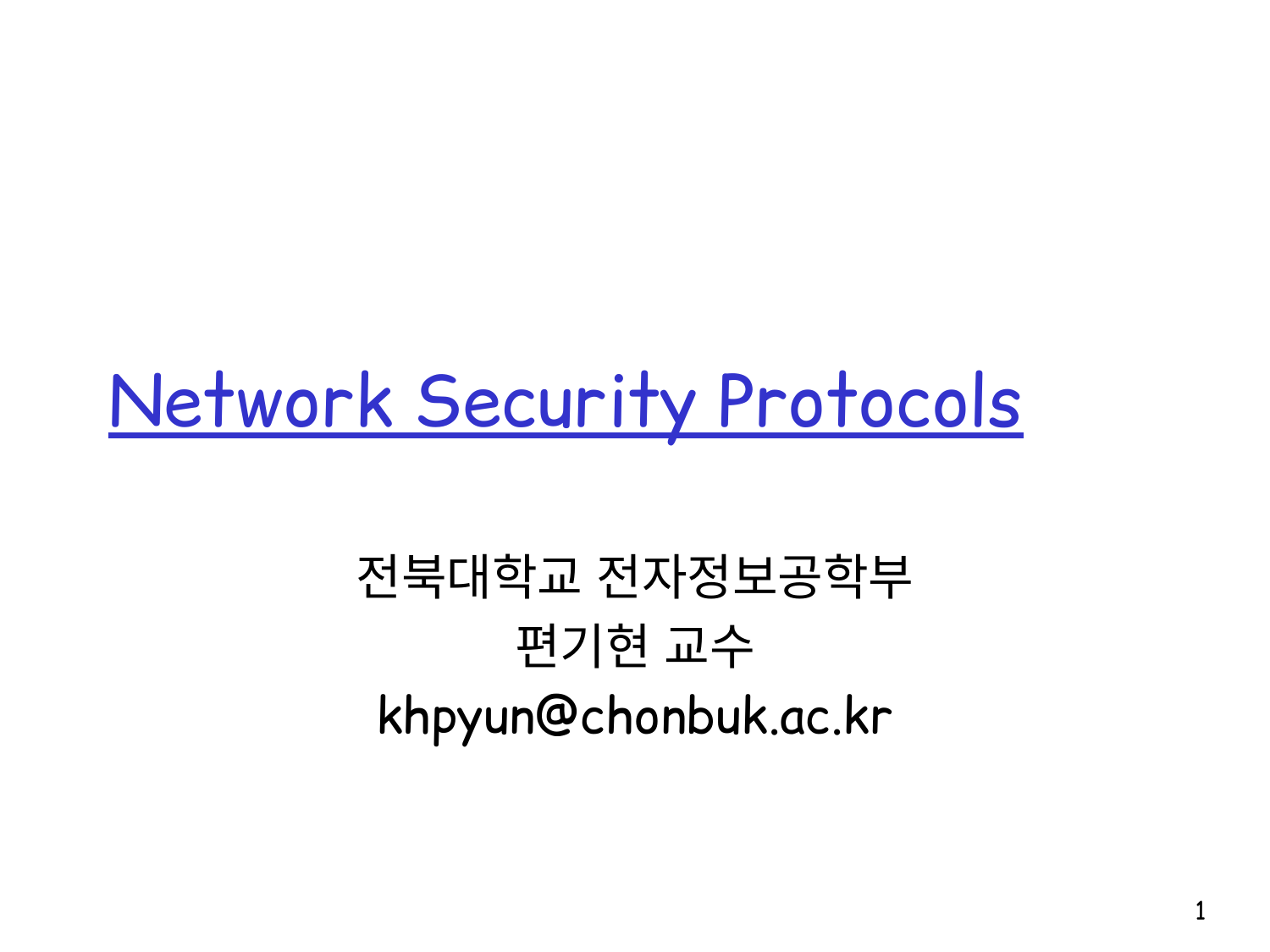

# Network Security Protocols
전북대학교 전자정보공학부
편기현 교수
khpyun@chonbuk.ac.kr
1